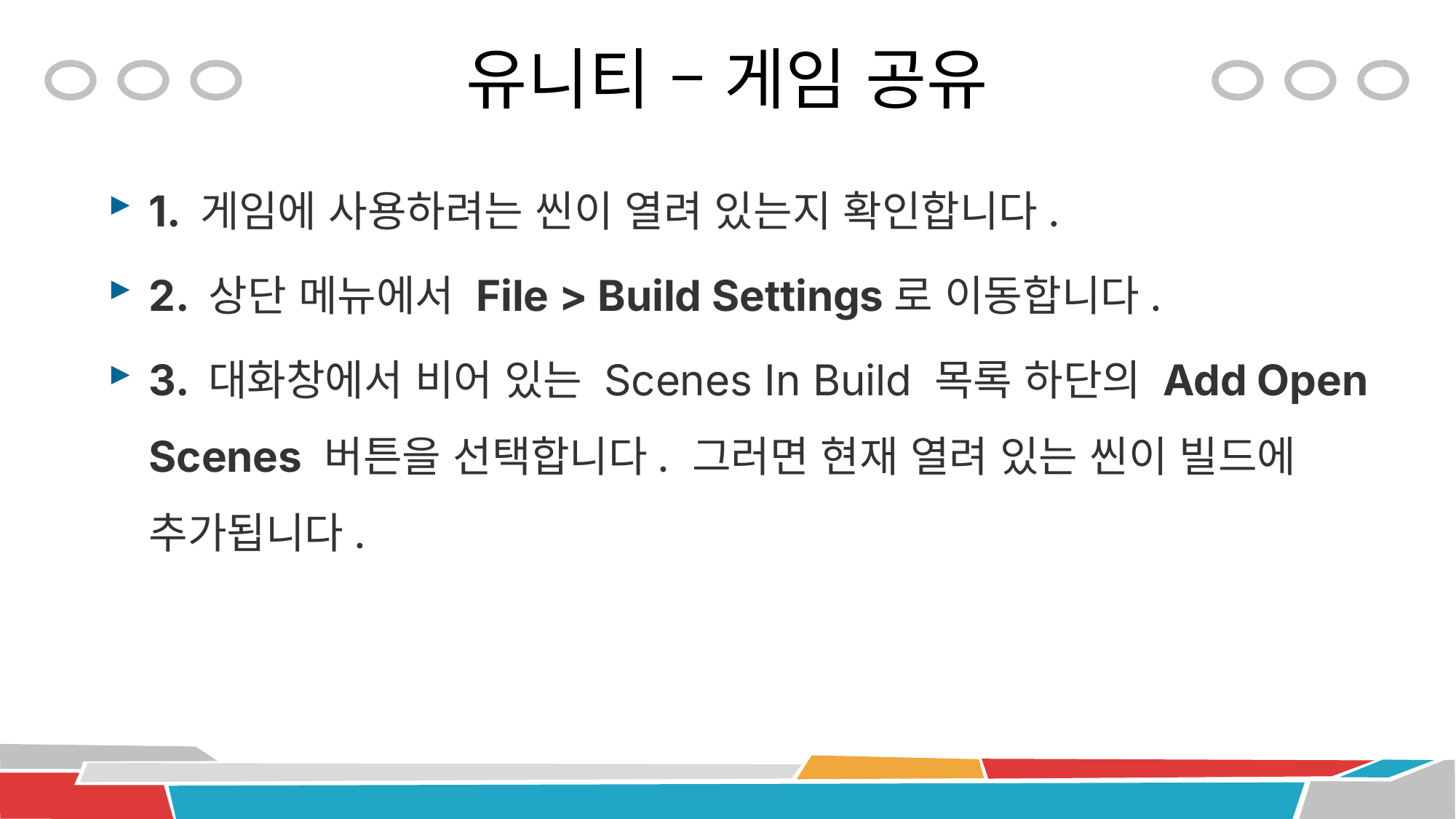

# 유니티 – 게임 공유
1. 게임에 사용하려는 씬이 열려 있는지 확인합니다.
2. 상단 메뉴에서 File > Build Settings로 이동합니다.
3. 대화창에서 비어 있는 Scenes In Build 목록 하단의 Add Open Scenes 버튼을 선택합니다. 그러면 현재 열려 있는 씬이 빌드에 추가됩니다.